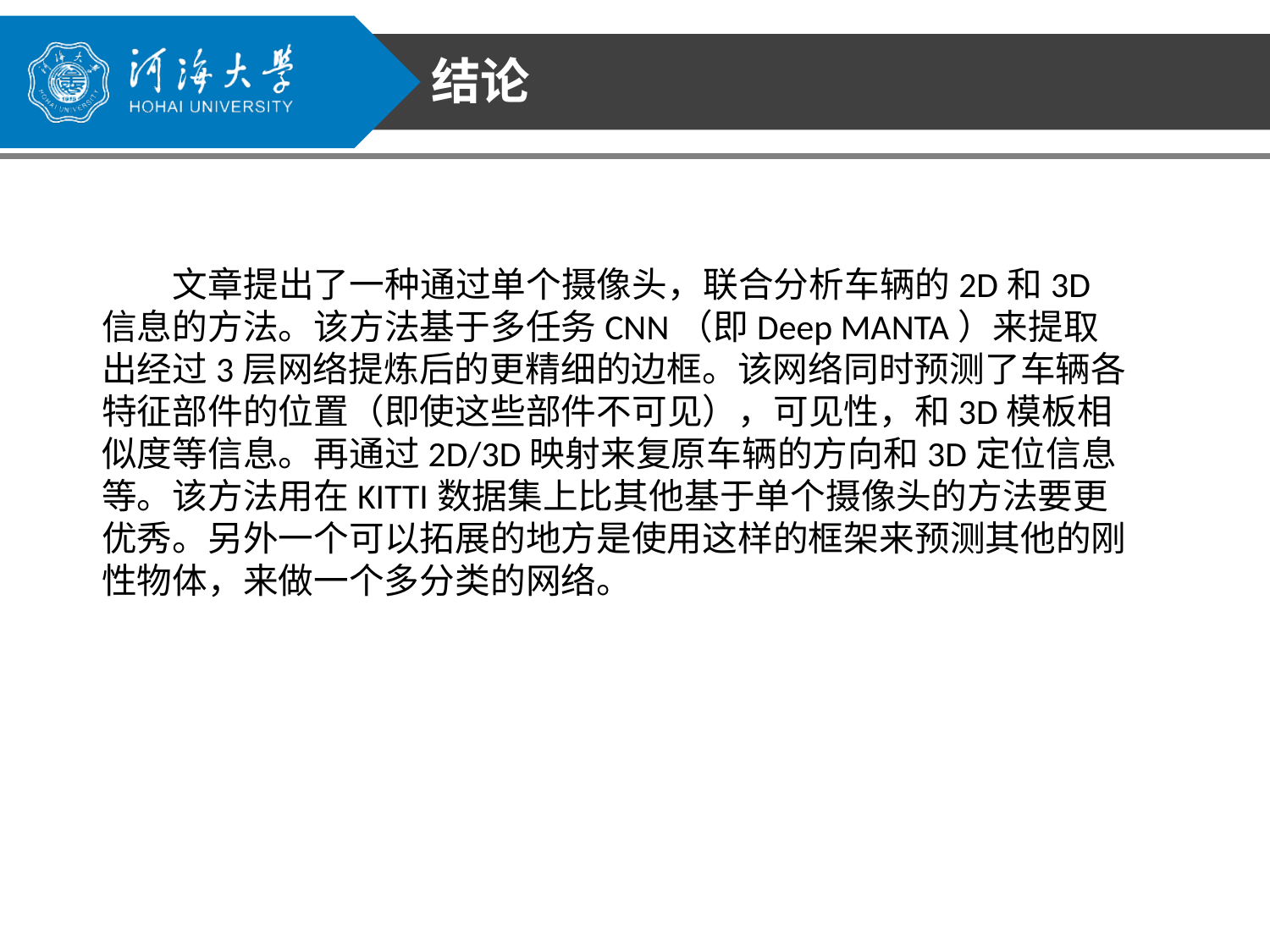

结论
14
        文章提出了一种通过单个摄像头，联合分析车辆的2D和3D信息的方法。该方法基于多任务CNN（即Deep MANTA）来提取出经过3层网络提炼后的更精细的边框。该网络同时预测了车辆各特征部件的位置（即使这些部件不可见），可见性，和3D模板相似度等信息。再通过2D/3D映射来复原车辆的方向和3D定位信息等。该方法用在KITTI数据集上比其他基于单个摄像头的方法要更优秀。另外一个可以拓展的地方是使用这样的框架来预测其他的刚性物体，来做一个多分类的网络。